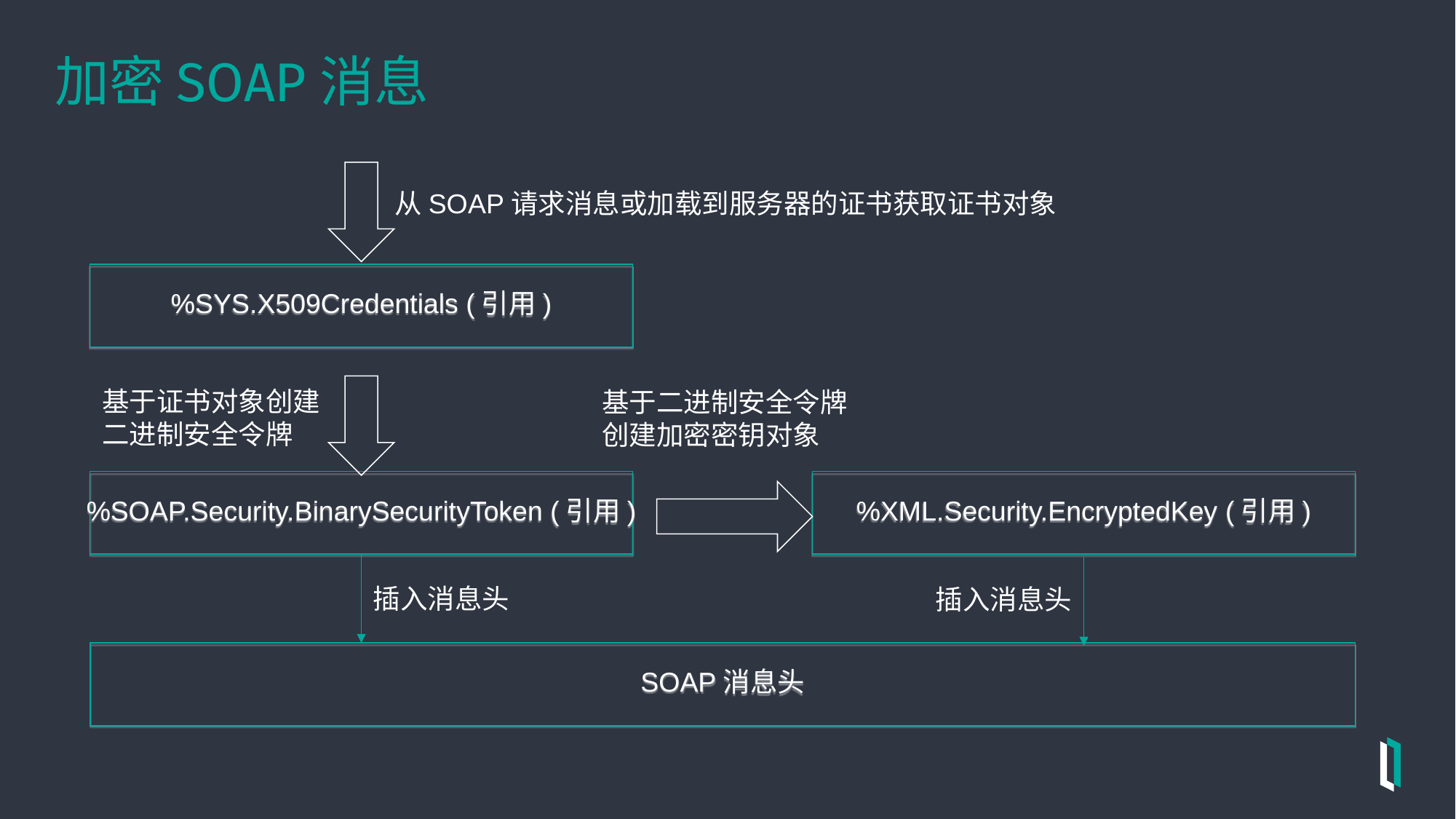

# 加密SOAP消息

从SOAP请求消息或加载到服务器的证书获取证书对象
%SYS.X509Credentials (引用)

基于证书对象创建
二进制安全令牌
基于二进制安全令牌
创建加密密钥对象

%SOAP.Security.BinarySecurityToken (引用)
%XML.Security.EncryptedKey (引用)
插入消息头
插入消息头
SOAP消息头